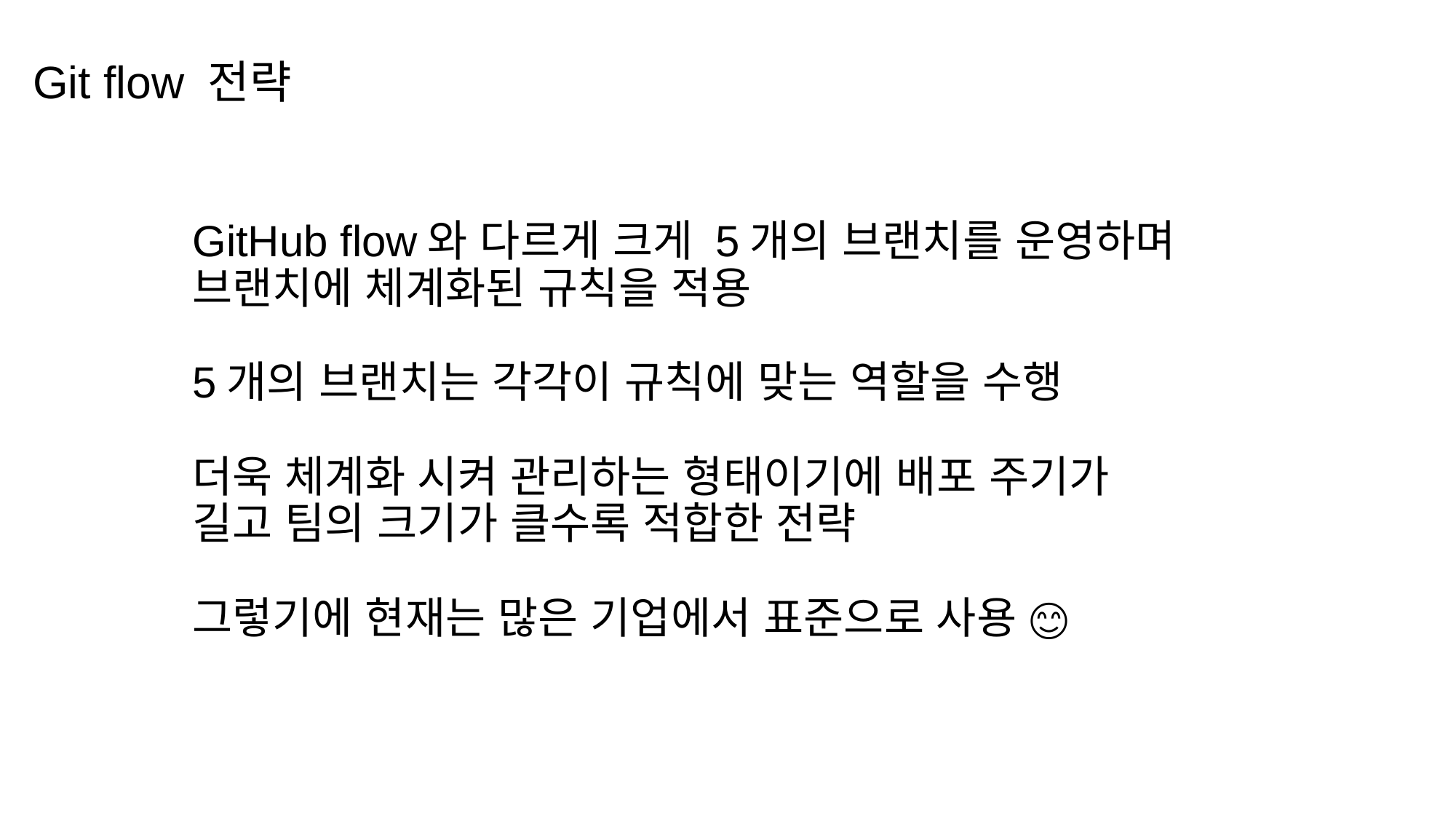

Git flow 전략
GitHub flow와 다르게 크게 5개의 브랜치를 운영하며 브랜치에 체계화된 규칙을 적용

5개의 브랜치는 각각이 규칙에 맞는 역할을 수행

더욱 체계화 시켜 관리하는 형태이기에 배포 주기가 길고 팀의 크기가 클수록 적합한 전략

그렇기에 현재는 많은 기업에서 표준으로 사용 😊